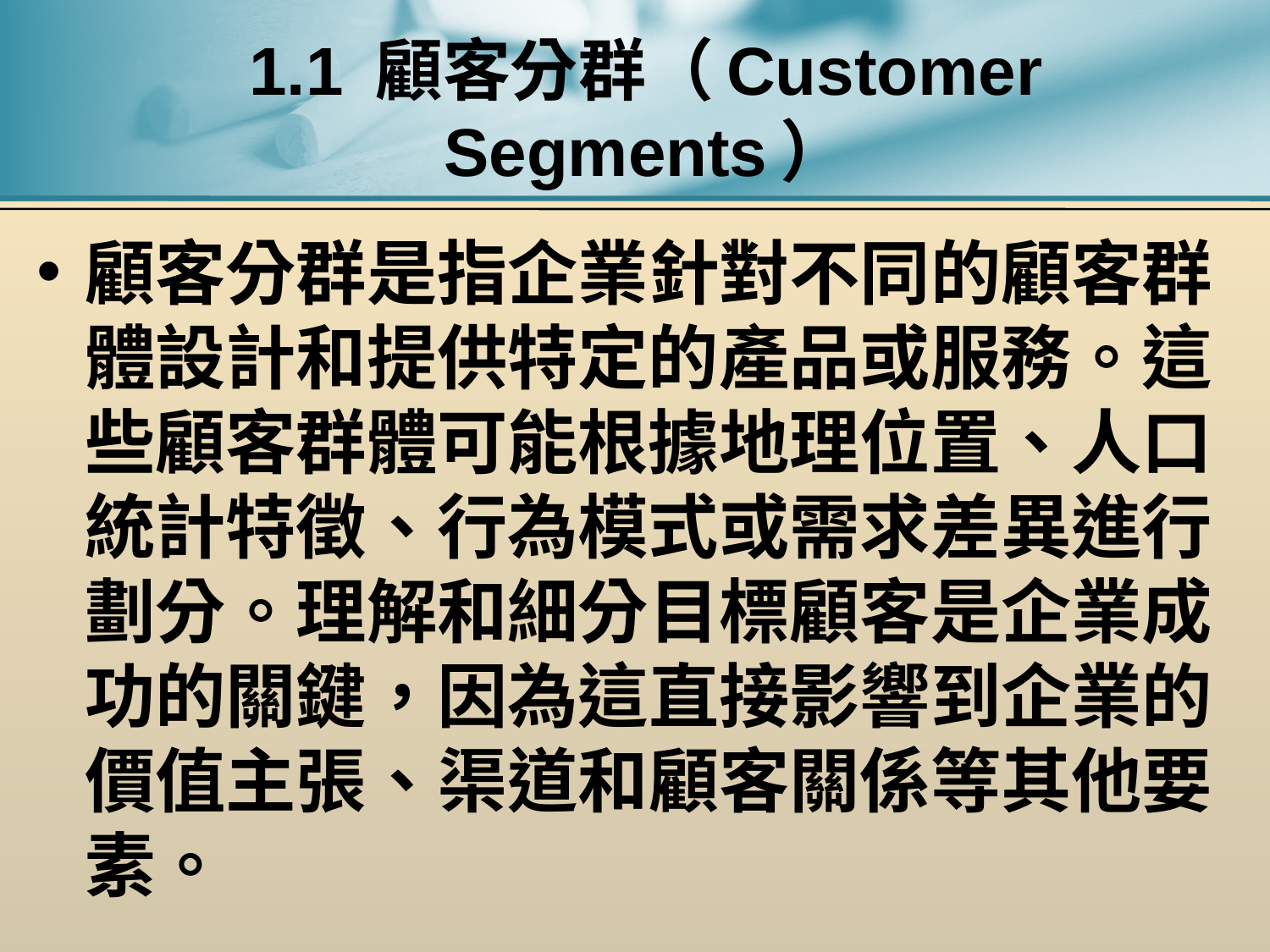

# 1.1 顧客分群（Customer Segments）
顧客分群是指企業針對不同的顧客群體設計和提供特定的產品或服務。這些顧客群體可能根據地理位置、人口統計特徵、行為模式或需求差異進行劃分。理解和細分目標顧客是企業成功的關鍵，因為這直接影響到企業的價值主張、渠道和顧客關係等其他要素。